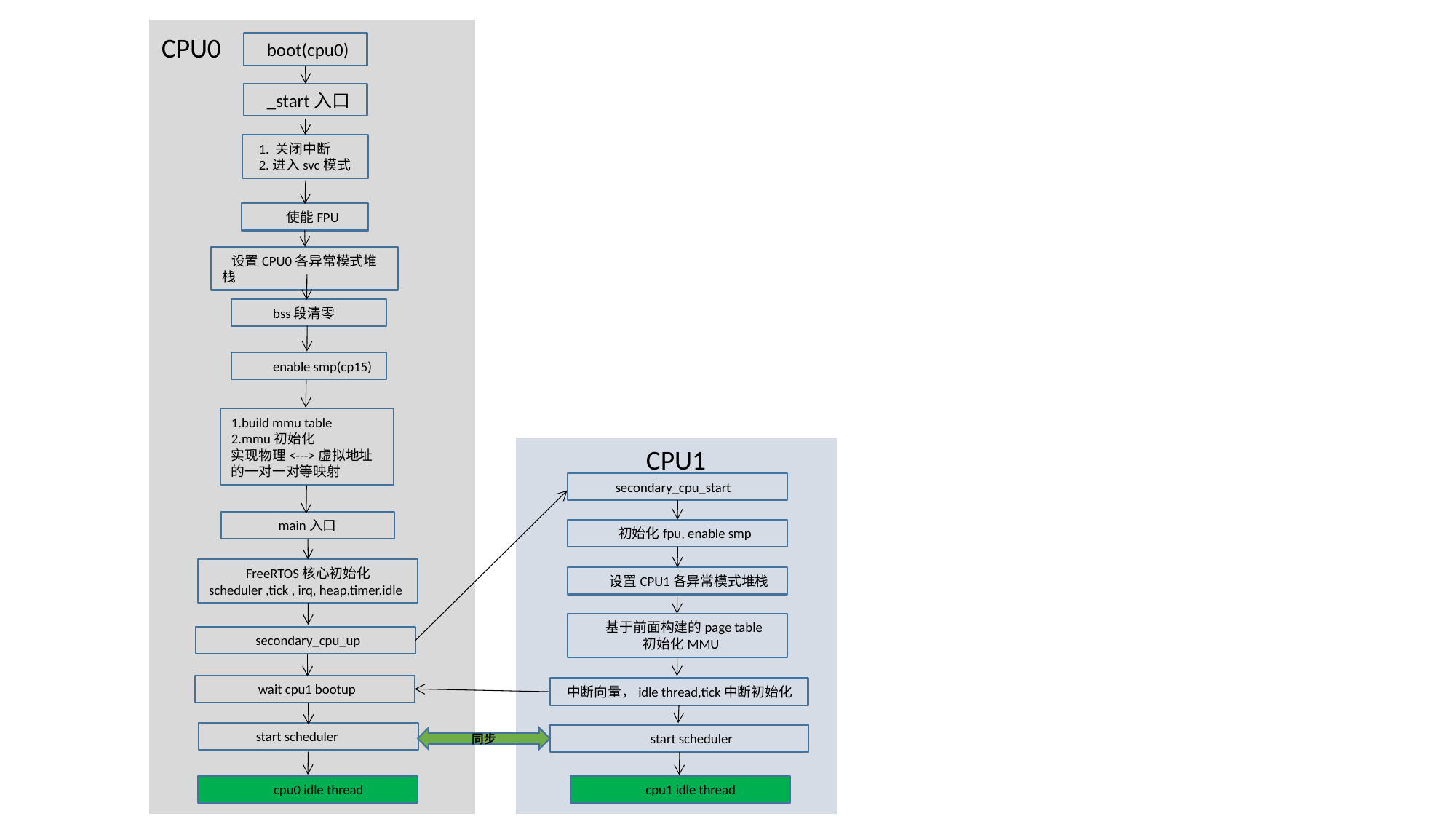

CPU0
   boot(cpu0)
   _start入口
  1. 关闭中断
  2.进入svc模式
          使能FPU
  设置CPU0各异常模式堆栈
          bss段清零
          enable smp(cp15)
1.build mmu table
2.mmu初始化
实现物理<--->虚拟地址
的一对一对等映射
CPU1

            secondary_cpu_start
               main入口
            初始化fpu, enable smp
            FreeRTOS核心初始化  scheduler ,tick , irq, heap,timer,idle
         设置CPU1各异常模式堆栈
        基于前面构建的page table
                    初始化MMU
                secondary_cpu_up
                 wait cpu1 bootup
 中断向量，idle thread,tick中断初始化
               start scheduler
                             start scheduler
同步
                     cpu0 idle thread
                     cpu1 idle thread